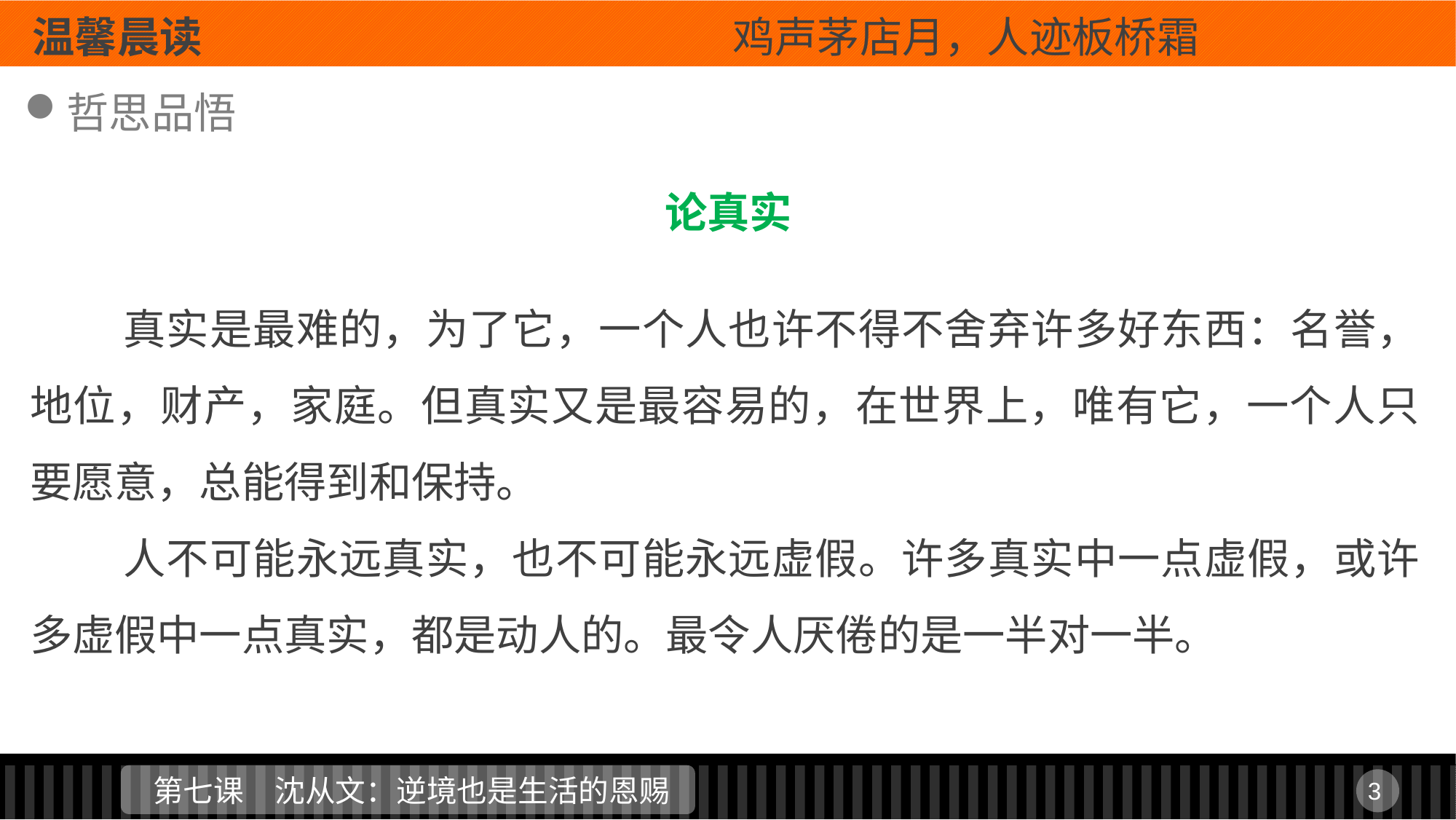

温馨晨读                                                       鸡声茅店月，人迹板桥霜
哲思品悟
论真实
        真实是最难的，为了它，一个人也许不得不舍弃许多好东西：名誉，地位，财产，家庭。但真实又是最容易的，在世界上，唯有它，一个人只要愿意，总能得到和保持。
        人不可能永远真实，也不可能永远虚假。许多真实中一点虚假，或许多虚假中一点真实，都是动人的。最令人厌倦的是一半对一半。